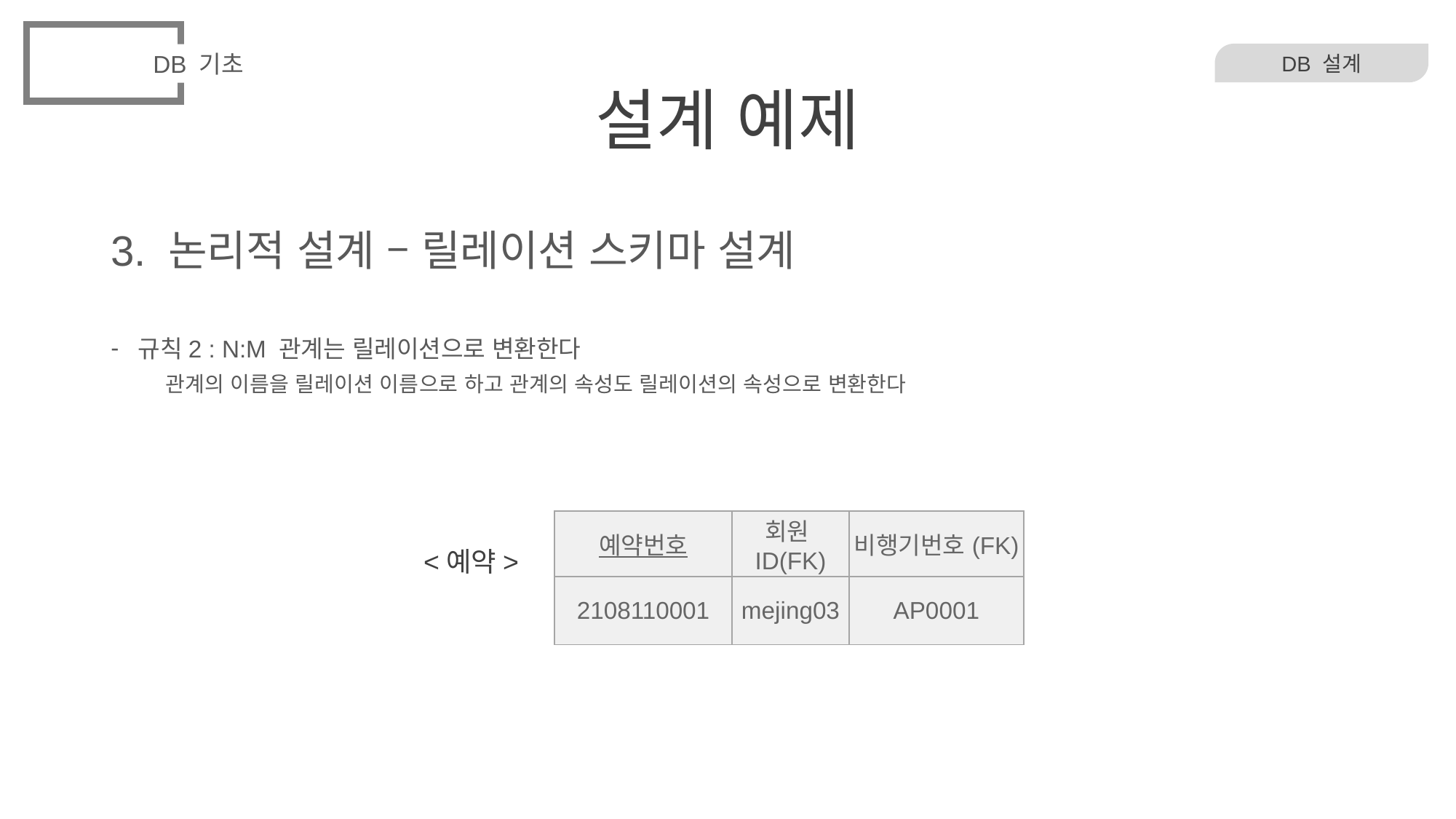

DB 기초
# 설계 예제
DB 설계
3. 논리적 설계 – 릴레이션 스키마 설계

규칙2 : N:M 관계는 릴레이션으로 변환한다
관계의 이름을 릴레이션 이름으로 하고 관계의 속성도 릴레이션의 속성으로 변환한다
| 예약번호 | 회원ID(FK) | 비행기번호(FK) |
| --- | --- | --- |
| 2108110001 | mejing03 | AP0001 |
<예약>